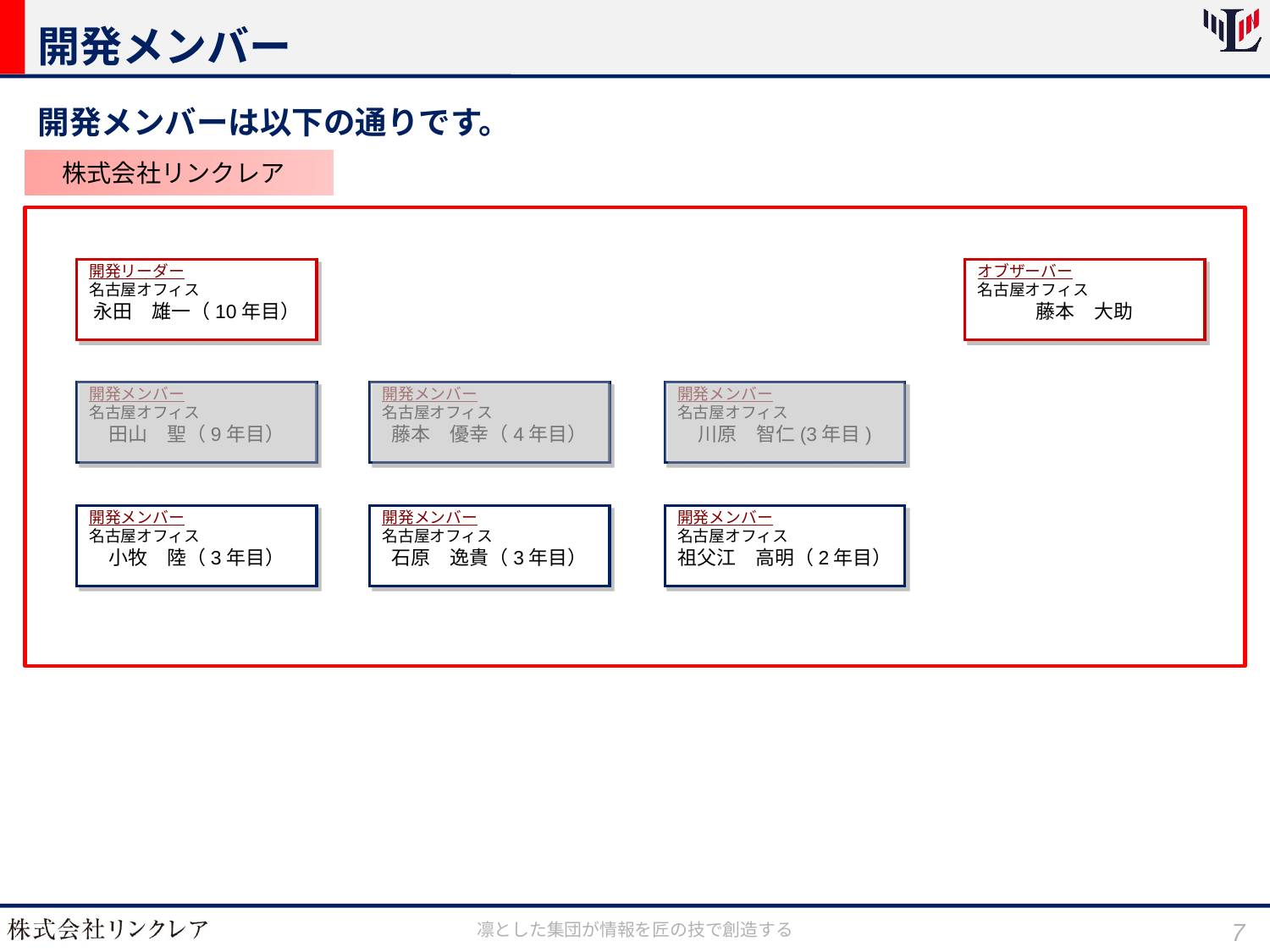

# 開発メンバー
開発メンバーは以下の通りです。
　株式会社リンクレア

開発リーダー
名古屋オフィス
永田　雄一（10年目）
オブザーバー
名古屋オフィス
藤本　大助

開発メンバー
名古屋オフィス
田山　聖（9年目）
開発メンバー
名古屋オフィス
藤本　優幸（4年目）
開発メンバー
名古屋オフィス
川原　智仁(3年目)
開発メンバー
名古屋オフィス
小牧　陸（3年目）
開発メンバー
名古屋オフィス
石原　逸貴（3年目）
開発メンバー
名古屋オフィス
祖父江　高明（2年目）
7